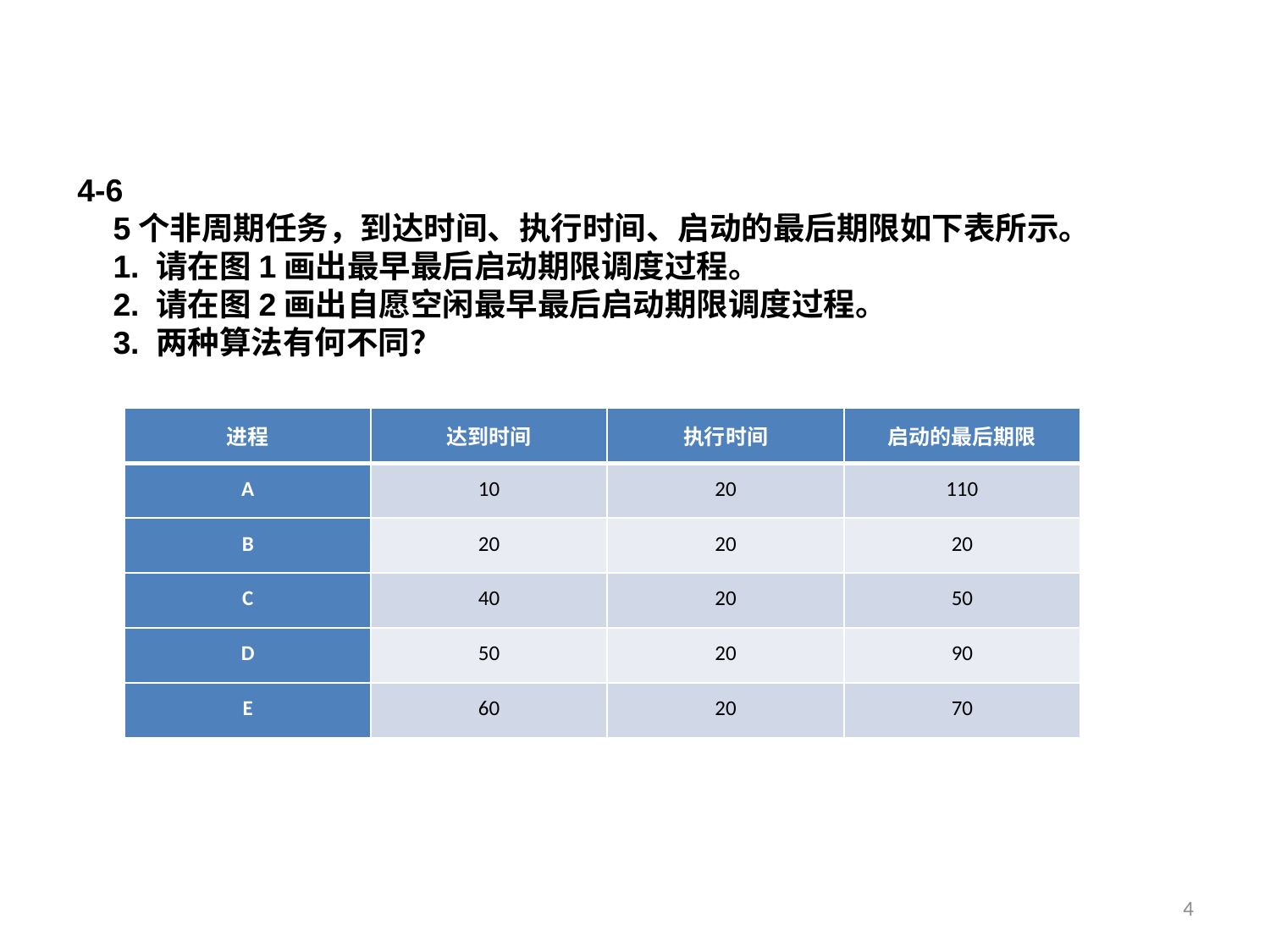

4-6
    5个非周期任务，到达时间、执行时间、启动的最后期限如下表所示。
    1. 请在图1画出最早最后启动期限调度过程。
    2. 请在图2画出自愿空闲最早最后启动期限调度过程。
    3. 两种算法有何不同？

| 进程 | 达到时间 | 执行时间 | 启动的最后期限 |
| --- | --- | --- | --- |
| A | 10 | 20 | 110 |
| B | 20 | 20 | 20 |
| C | 40 | 20 | 50 |
| D | 50 | 20 | 90 |
| E | 60 | 20 | 70 |

4